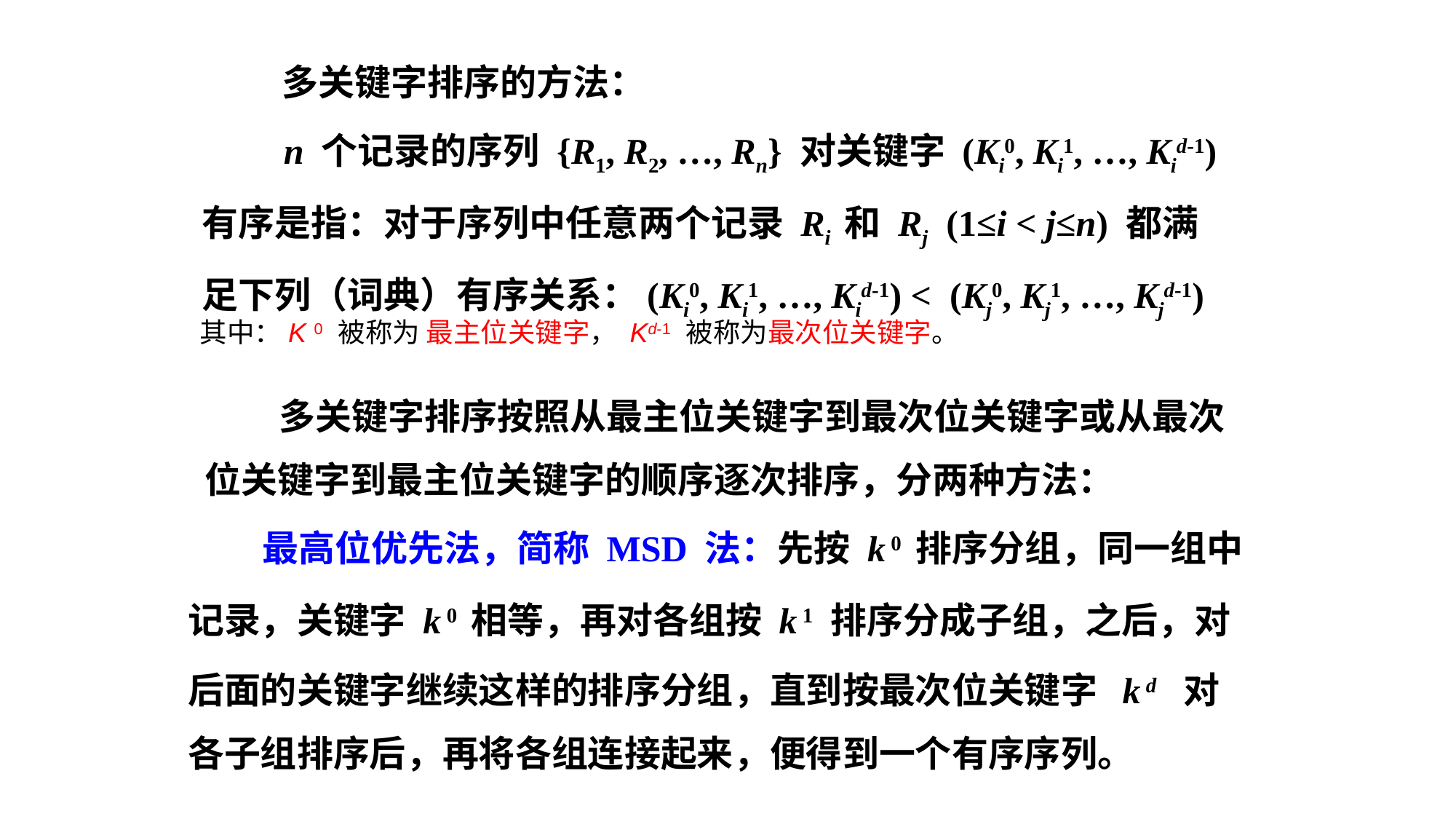

多关键字排序的方法：
         n 个记录的序列 {R1, R2, …, Rn} 对关键字 (Ki0, Ki1, …, Kid-1) 有序是指：对于序列中任意两个记录 Ri 和 Rj  (1≤i < j≤n) 都满
足下列（词典）有序关系：(Ki0, Ki1, …, Kid-1) <  (Kj0, Kj1, …, Kjd-1)
其中：K 0  被称为 最主位关键字， Kd-1  被称为最次位关键字。
        多关键字排序按照从最主位关键字到最次位关键字或从最次
位关键字到最主位关键字的顺序逐次排序，分两种方法：
        最高位优先法，简称 MSD 法：先按 k 0 排序分组，同一组中
记录，关键字 k 0 相等，再对各组按 k 1 排序分成子组，之后，对
后面的关键字继续这样的排序分组，直到按最次位关键字  k d  对
各子组排序后，再将各组连接起来，便得到一个有序序列。